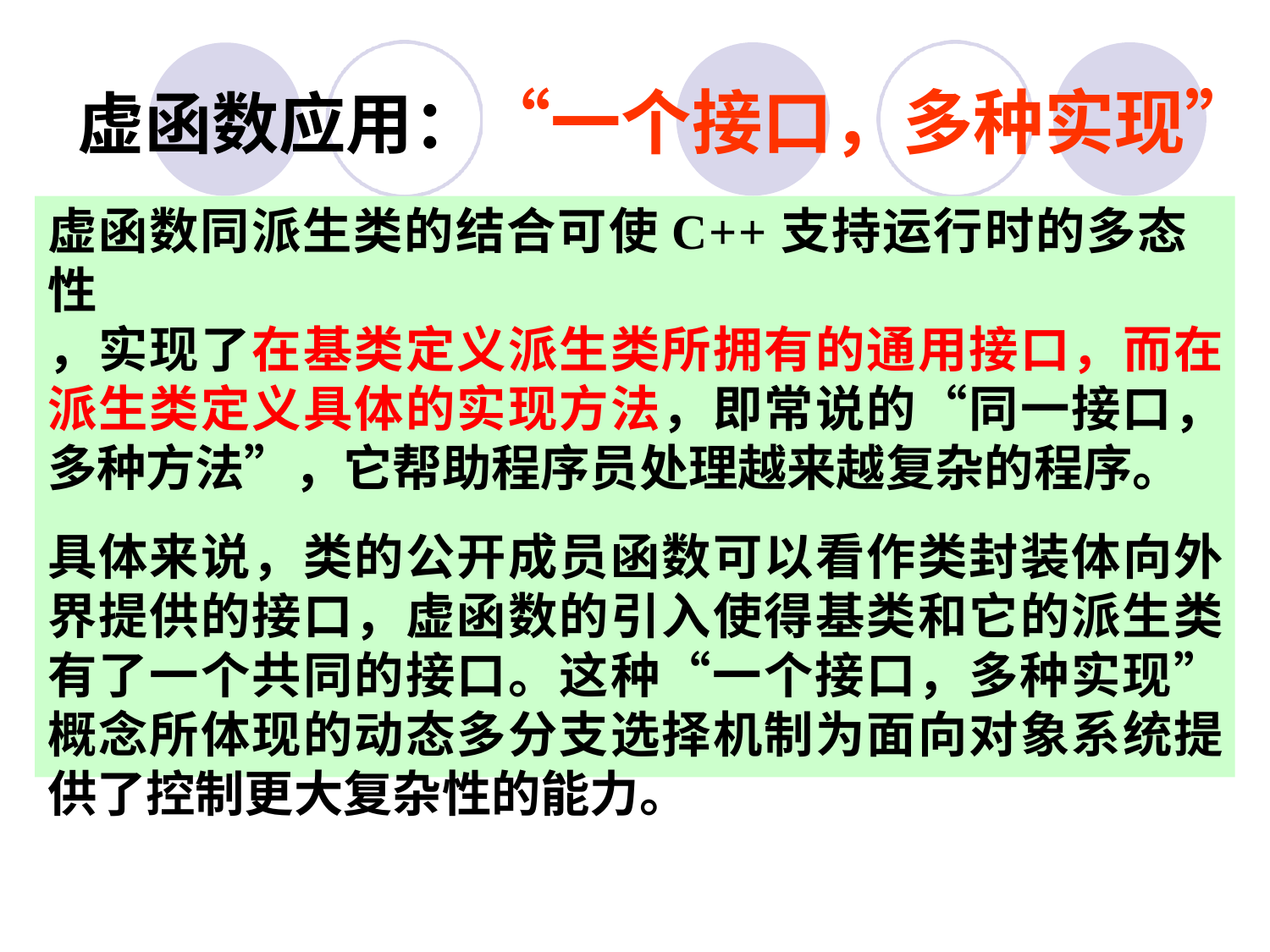

# 虚函数应用：“一个接口，多种实现”

虚函数同派生类的结合可使C++支持运行时的多态性
，实现了在基类定义派生类所拥有的通用接口，而在 派生类定义具体的实现方法，即常说的“同一接口， 多种方法”，它帮助程序员处理越来越复杂的程序。
具体来说，类的公开成员函数可以看作类封装体向外 界提供的接口，虚函数的引入使得基类和它的派生类 有了一个共同的接口。这种“一个接口，多种实现” 概念所体现的动态多分支选择机制为面向对象系统提 供了控制更大复杂性的能力。